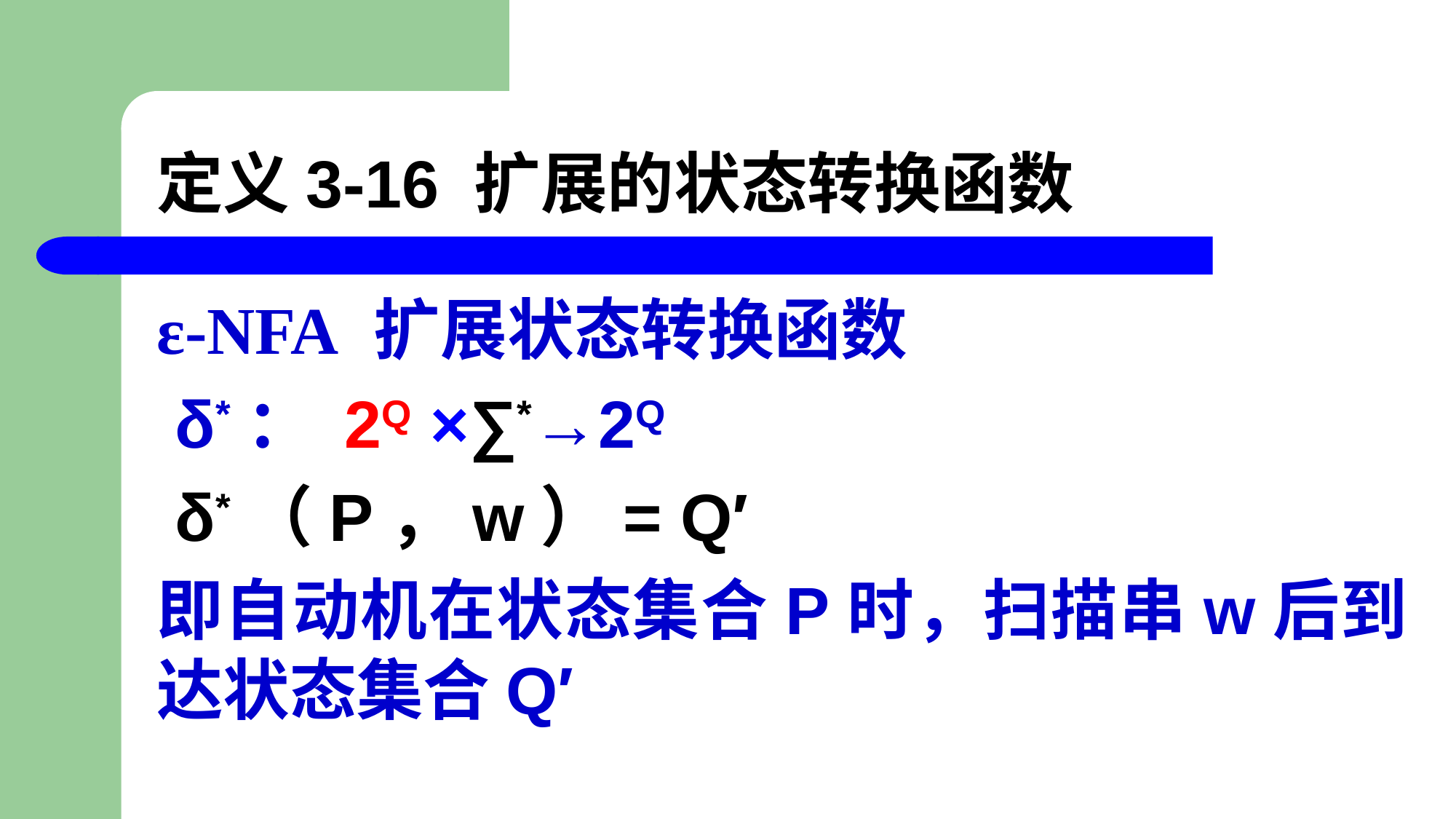

# 定义3-16 扩展的状态转换函数
ε-NFA 扩展状态转换函数
 δ*： 2Q ×∑*→2Q
 δ*（P，w）= Q′
即自动机在状态集合P时，扫描串w后到达状态集合Q′